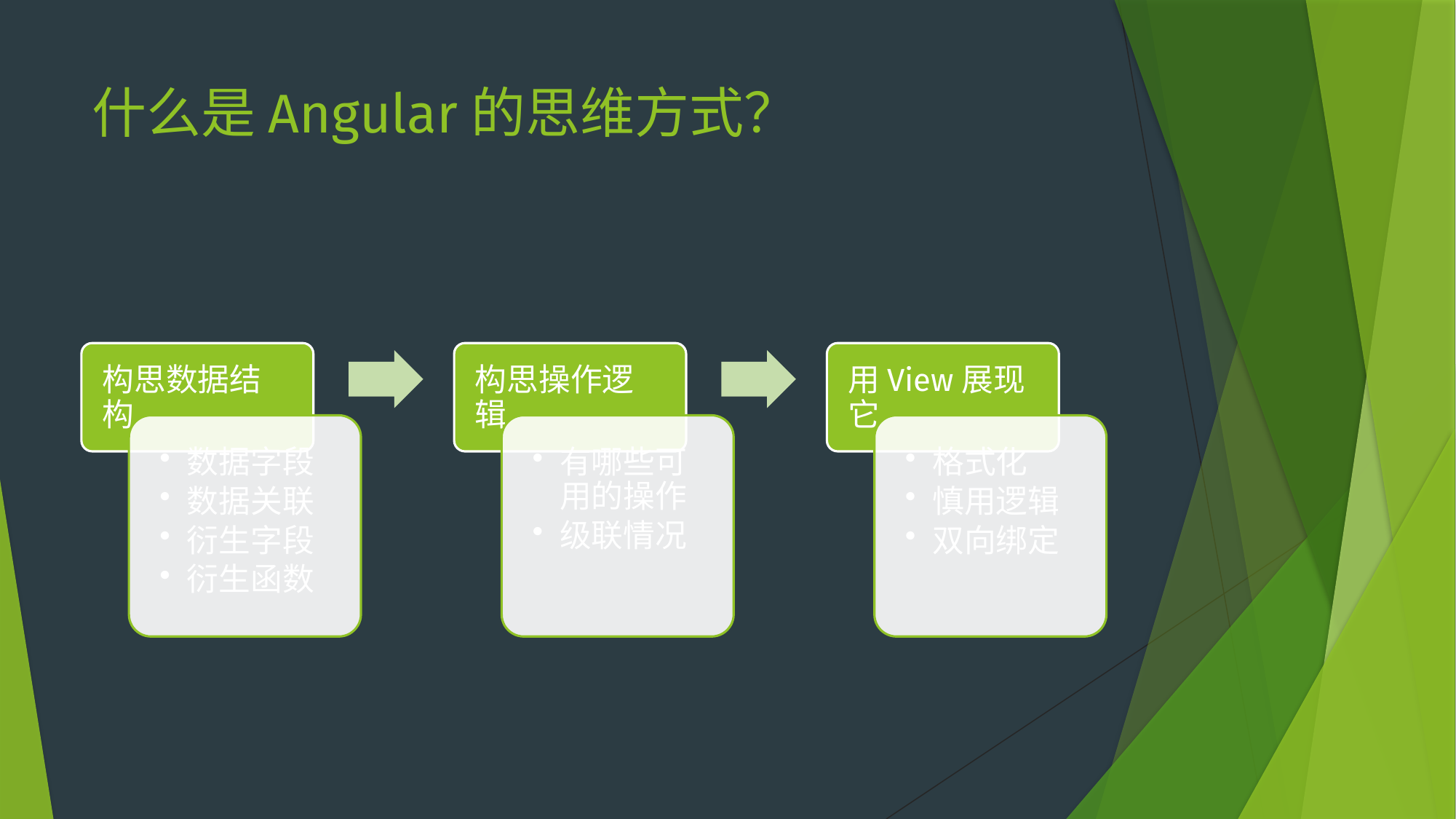

# 什么是Angular的思维方式？
构思数据结构
数据字段
数据关联
衍生字段
衍生函数

构思操作逻辑
有哪些可用的操作
级联情况

用View展现它
格式化
慎用逻辑
双向绑定